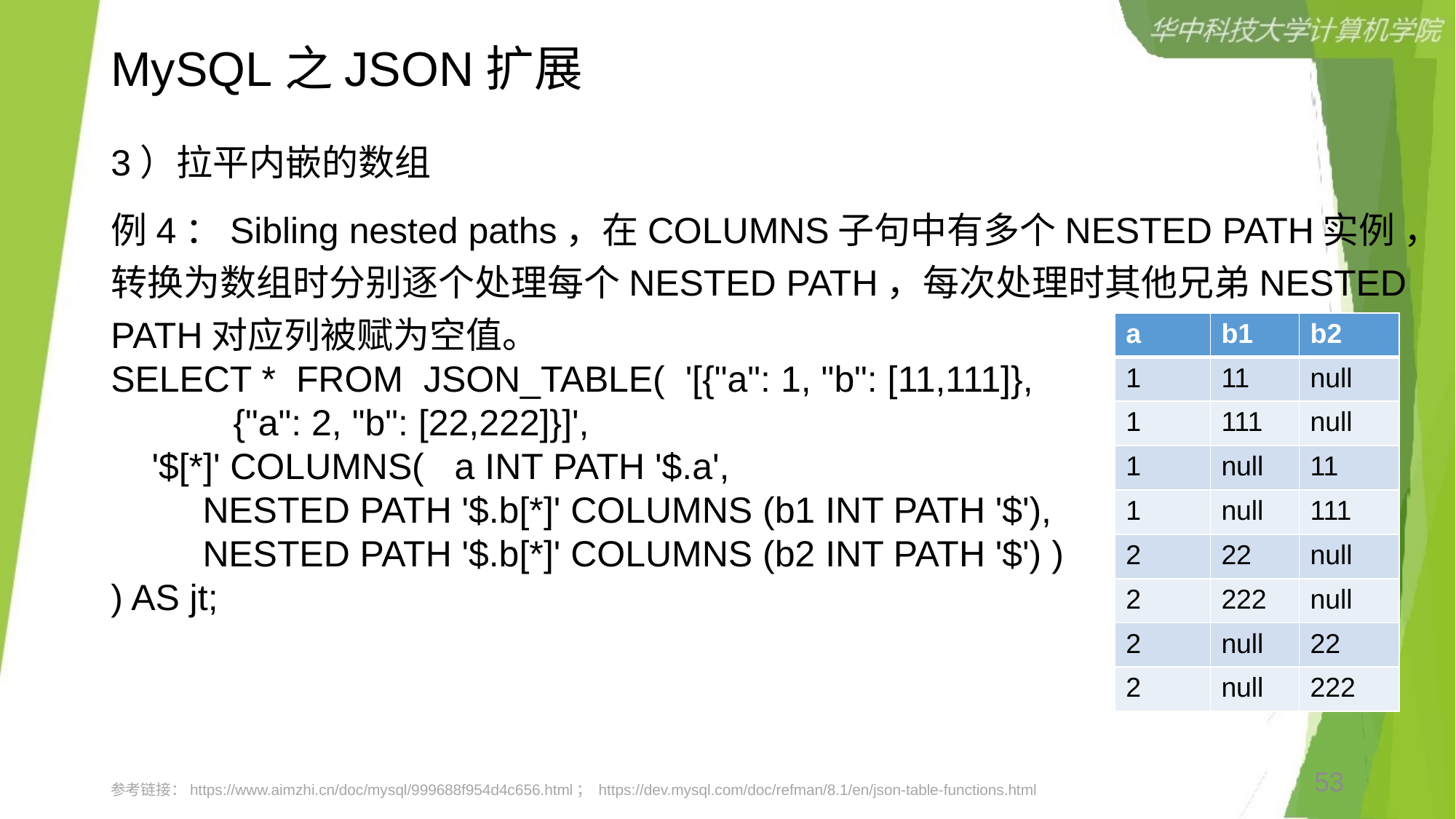

# MySQL之JSON扩展
3）拉平内嵌的数组
例4：Sibling nested paths，在COLUMNS子句中有多个NESTED PATH实例 ，转换为数组时分别逐个处理每个NESTED PATH，每次处理时其他兄弟NESTED PATH对应列被赋为空值。
SELECT *  FROM  JSON_TABLE(  '[{"a": 1, "b": [11,111]},
            {"a": 2, "b": [22,222]}]',
    '$[*]' COLUMNS(   a INT PATH '$.a',
         NESTED PATH '$.b[*]' COLUMNS (b1 INT PATH '$'),
         NESTED PATH '$.b[*]' COLUMNS (b2 INT PATH '$') )
) AS jt;
| a | b1 | b2 |
| --- | --- | --- |
| 1 | 11 | null |
| 1 | 111 | null |
| 1 | null | 11 |
| 1 | null | 111 |
| 2 | 22 | null |
| 2 | 222 | null |
| 2 | null | 22 |
| 2 | null | 222 |
53
参考链接：https://www.aimzhi.cn/doc/mysql/999688f954d4c656.html； https://dev.mysql.com/doc/refman/8.1/en/json-table-functions.html